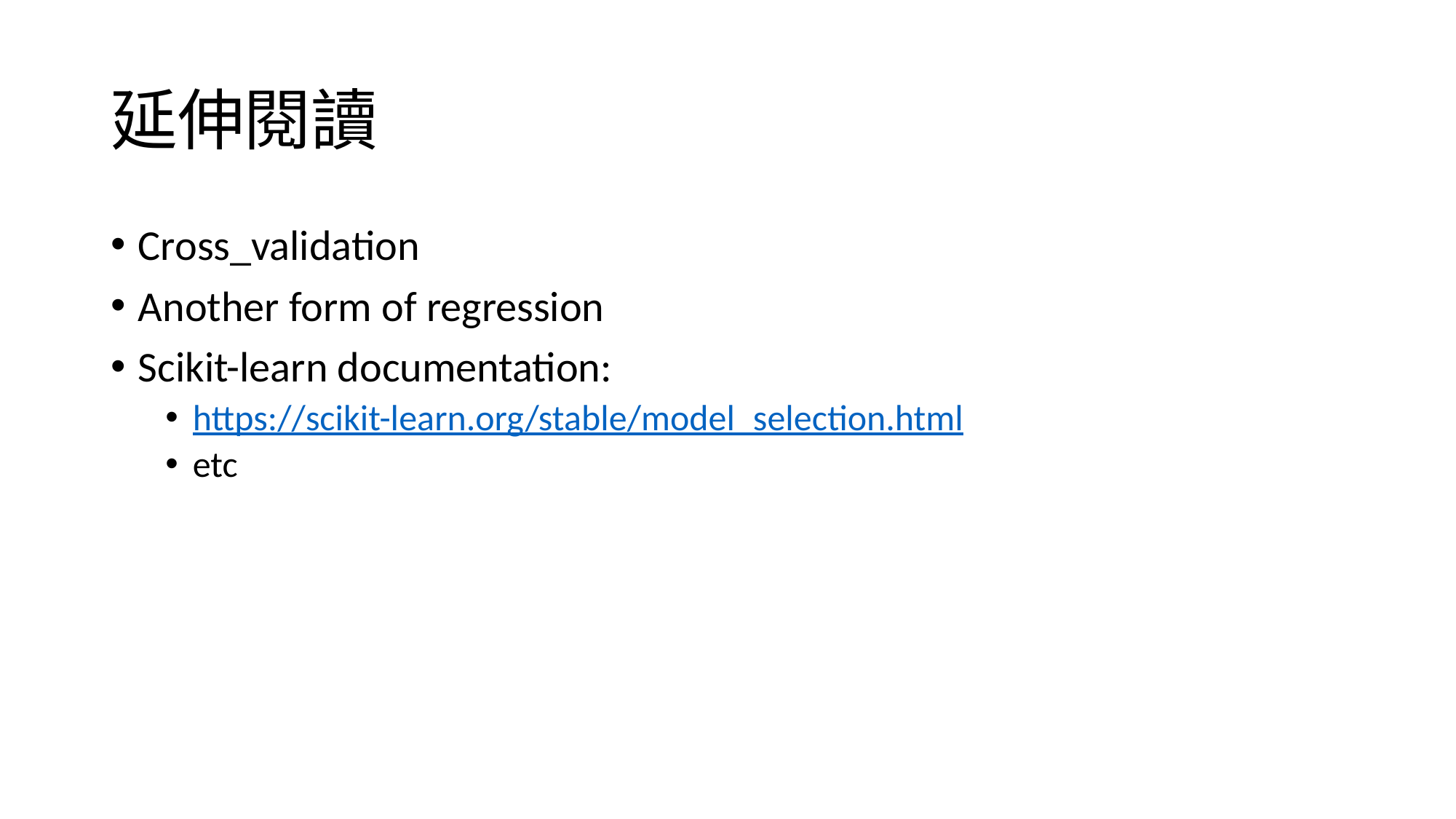

# 延伸閱讀
Cross_validation
Another form of regression
Scikit-learn documentation:
https://scikit-learn.org/stable/model_selection.html
etc